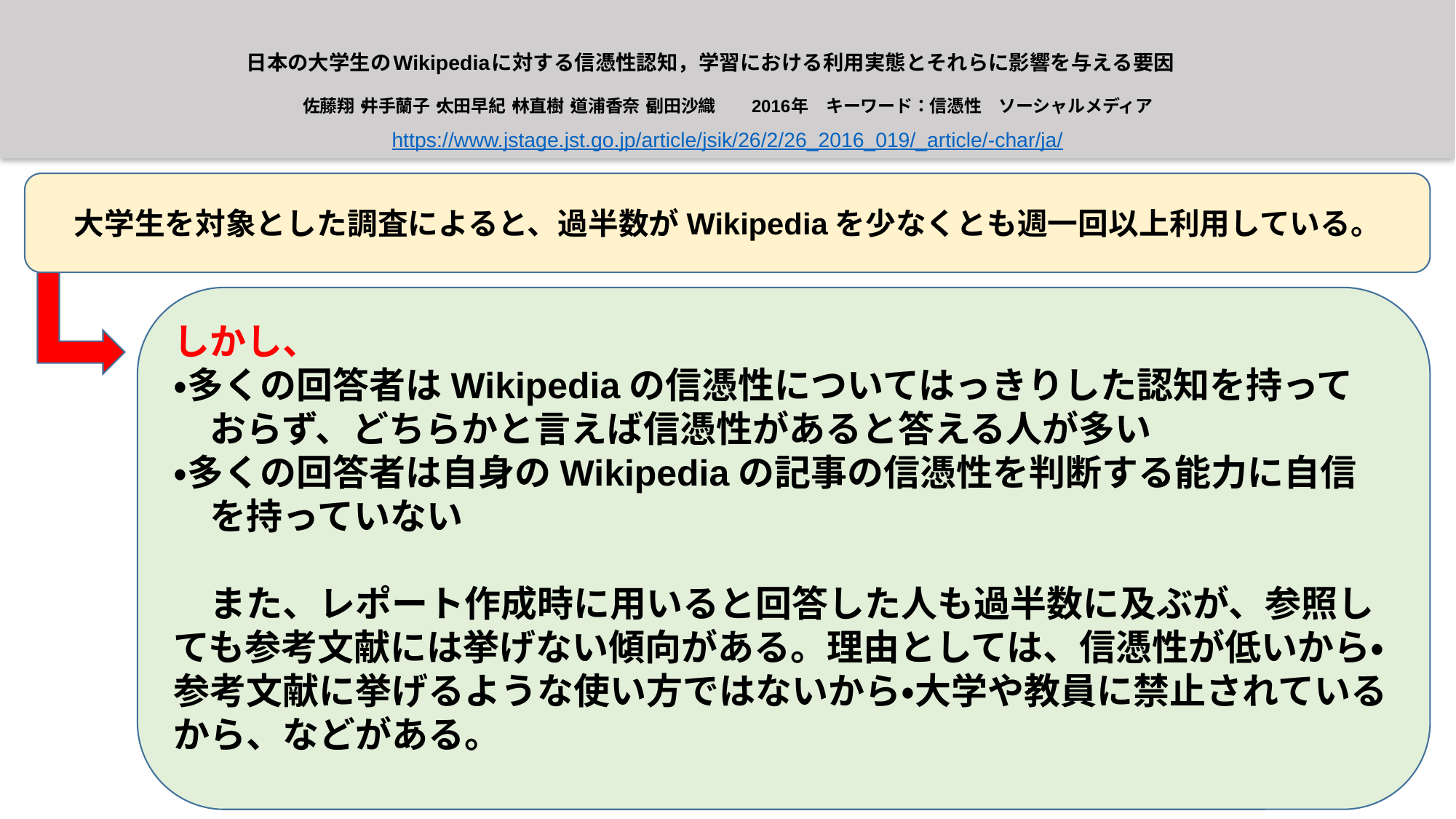

日本の大学生のWikipediaに対する信憑性認知，学習における利用実態とそれらに影響を与える要因
佐藤翔・井手蘭子・太田早紀・林直樹・道浦香奈・副田沙織　　2016年　キーワード：信憑性　ソーシャルメディア
https://www.jstage.jst.go.jp/article/jsik/26/2/26_2016_019/_article/-char/ja/

大学生を対象とした調査によると、過半数がWikipediaを少なくとも週一回以上利用している。

しかし、
・多くの回答者はWikipediaの信憑性についてはっきりした認知を持って
　おらず、どちらかと言えば信憑性があると答える人が多い
・多くの回答者は自身のWikipediaの記事の信憑性を判断する能力に自信
　を持っていない

　また、レポート作成時に用いると回答した人も過半数に及ぶが、参照しても参考文献には挙げない傾向がある。理由としては、信憑性が低いから・参考文献に挙げるような使い方ではないから・大学や教員に禁止されているから、などがある。